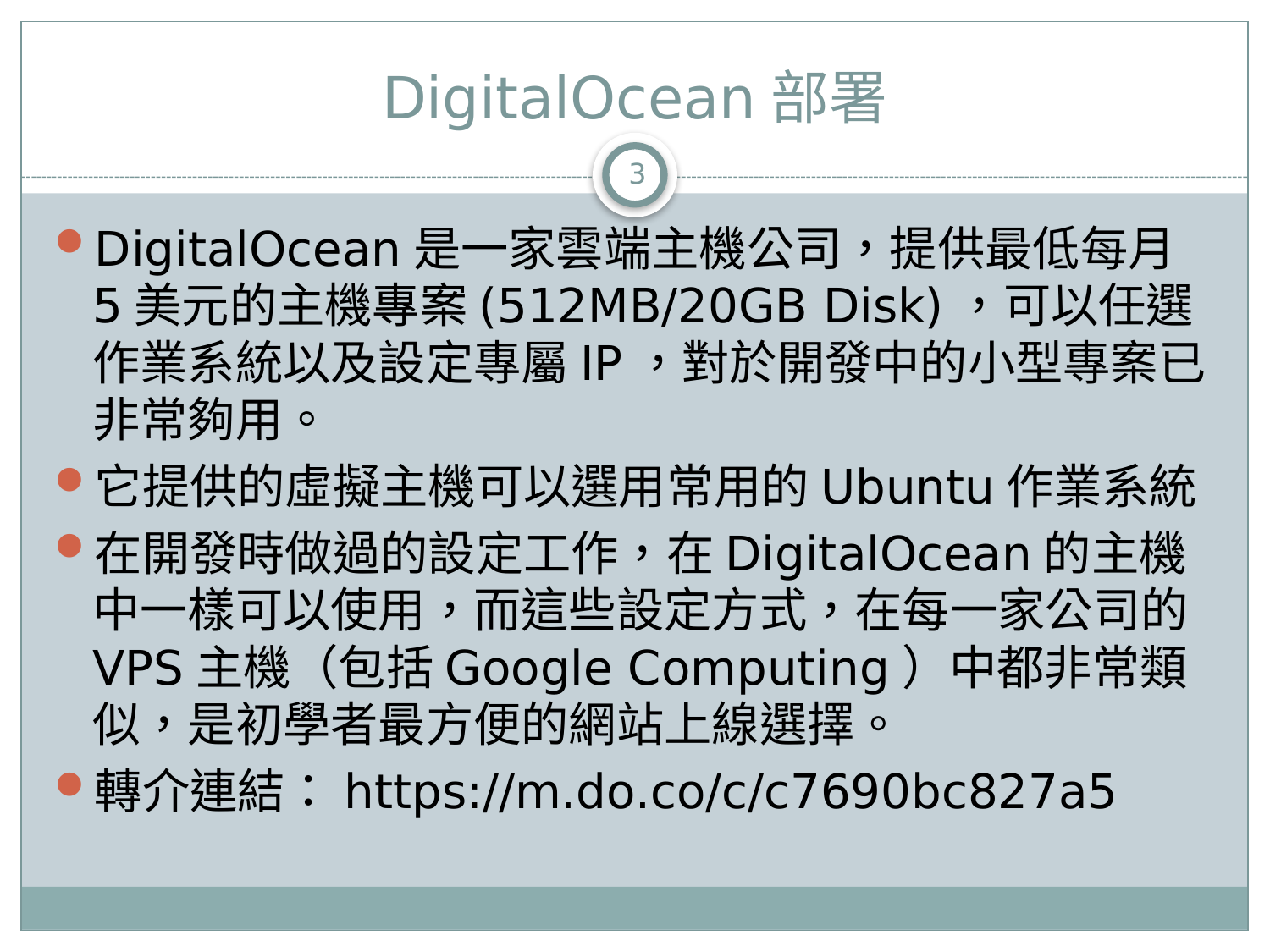

# DigitalOcean部署
3
DigitalOcean是一家雲端主機公司，提供最低每月5美元的主機專案(512MB/20GB Disk)，可以任選作業系統以及設定專屬IP，對於開發中的小型專案已非常夠用。
它提供的虛擬主機可以選用常用的Ubuntu作業系統
在開發時做過的設定工作，在DigitalOcean的主機中一樣可以使用，而這些設定方式，在每一家公司的VPS主機（包括Google Computing）中都非常類似，是初學者最方便的網站上線選擇。
轉介連結：https://m.do.co/c/c7690bc827a5